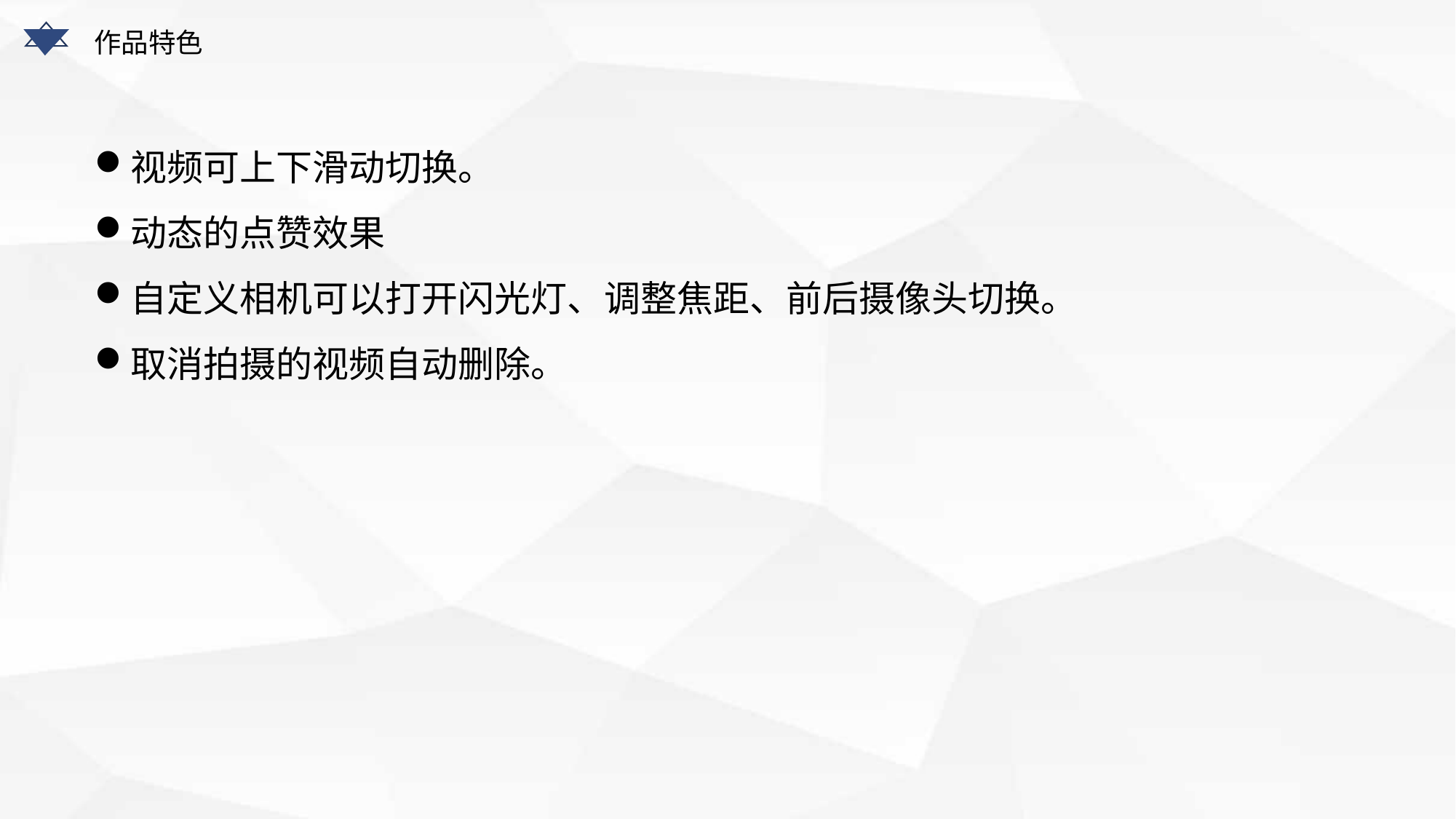

作品特色

视频可上下滑动切换。
动态的点赞效果
自定义相机可以打开闪光灯、调整焦距、前后摄像头切换。
取消拍摄的视频自动删除。